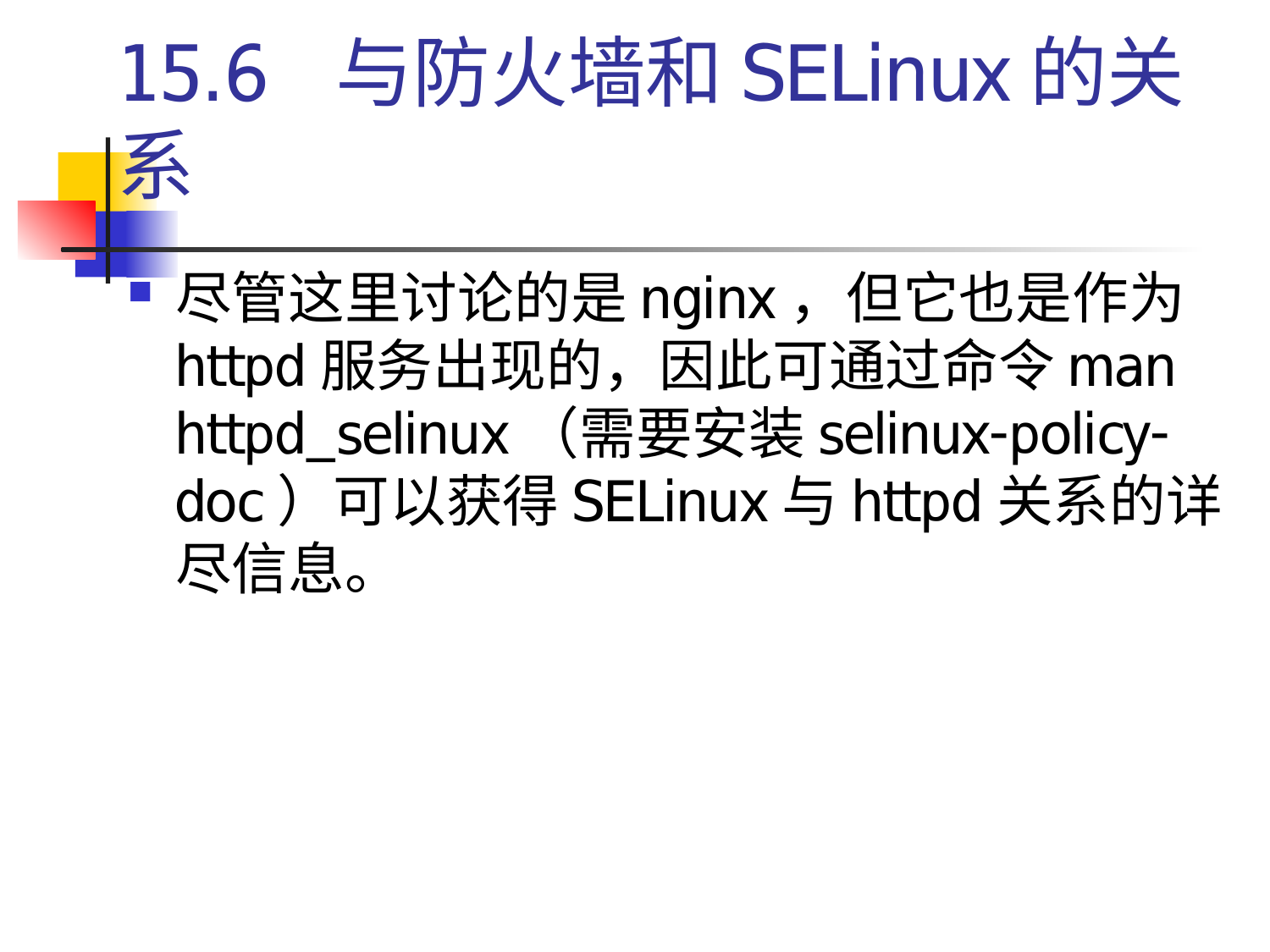

# 15.6  与防火墙和SELinux的关系
尽管这里讨论的是nginx，但它也是作为httpd服务出现的，因此可通过命令man httpd_selinux（需要安装selinux-policy-doc）可以获得SELinux与httpd关系的详尽信息。